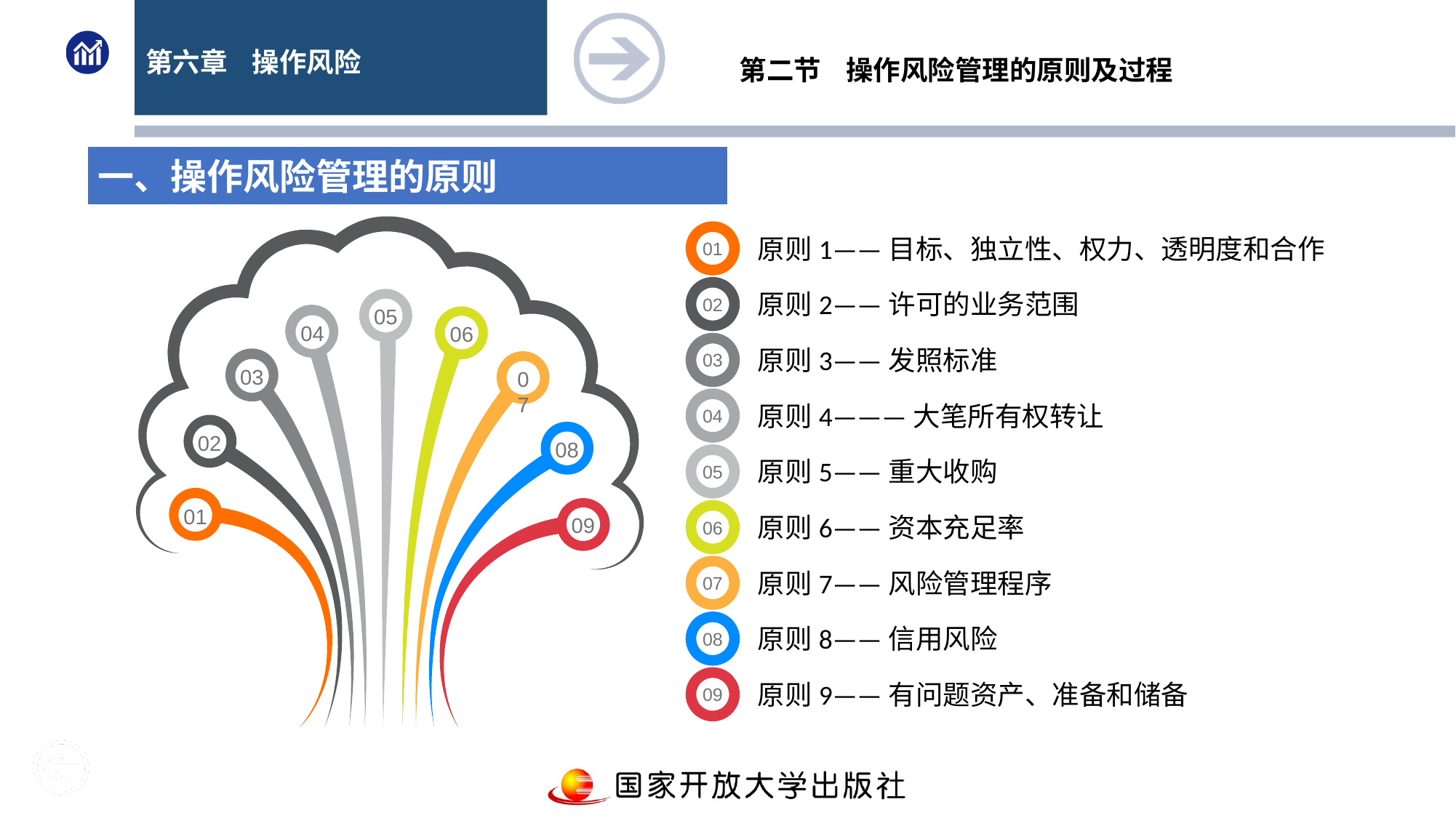

第二节    操作风险管理的原则及过程
第六章    操作风险
一、操作风险管理的原则

原则1——目标、独立性、权力、透明度和合作
01
原则2——许可的业务范围
02

05

04
06
原则3——发照标准
03

03
07
原则4———大笔所有权转让
04

02
08
原则5——重大收购
05

01
原则6——资本充足率
06
09
原则7——风险管理程序
07
原则8——信用风险
08
原则9——有问题资产、准备和储备
09